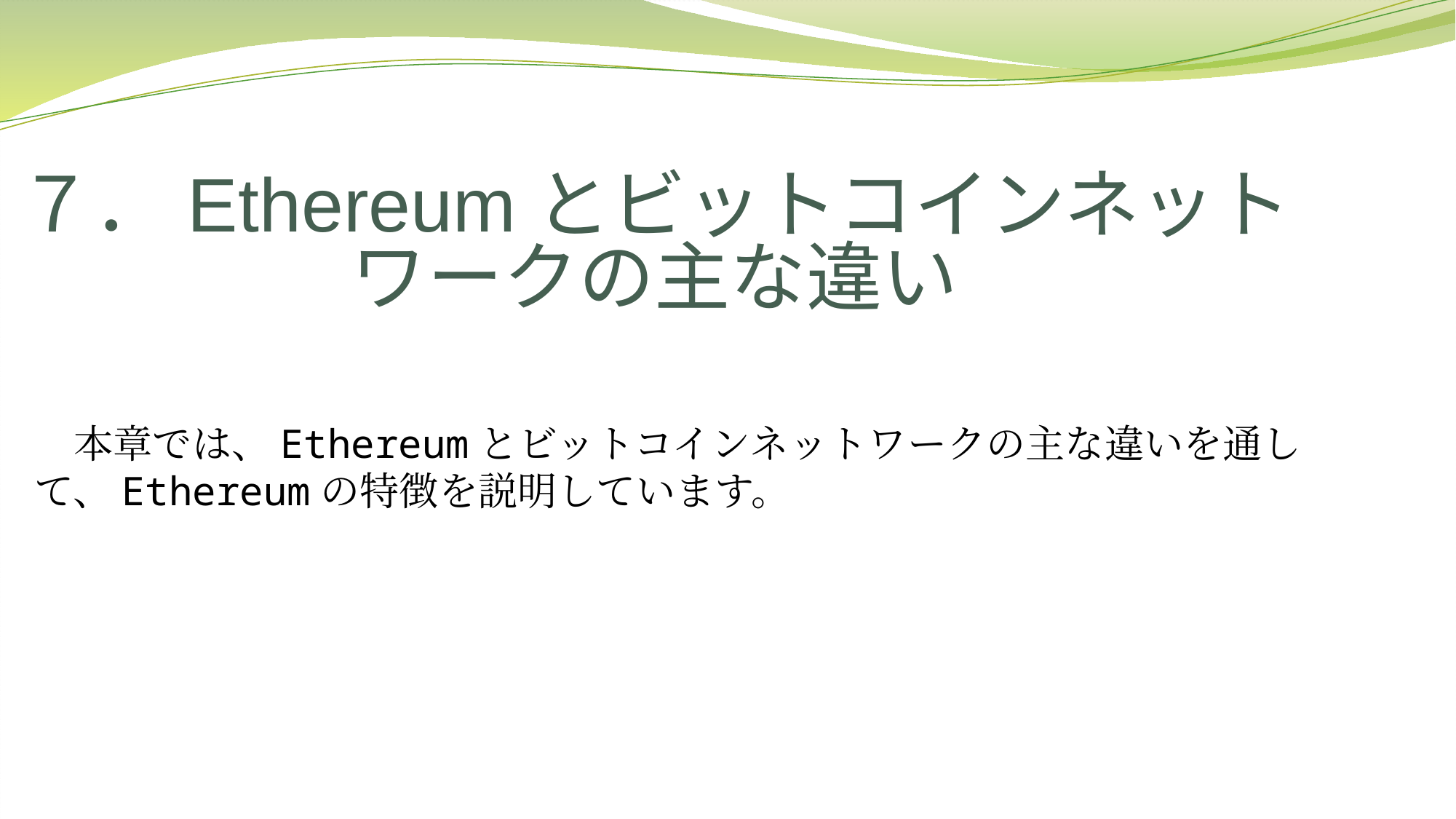

# ７．Ethereumとビットコインネットワークの主な違い
　本章では、Ethereumとビットコインネットワークの主な違いを通して、Ethereumの特徴を説明しています。